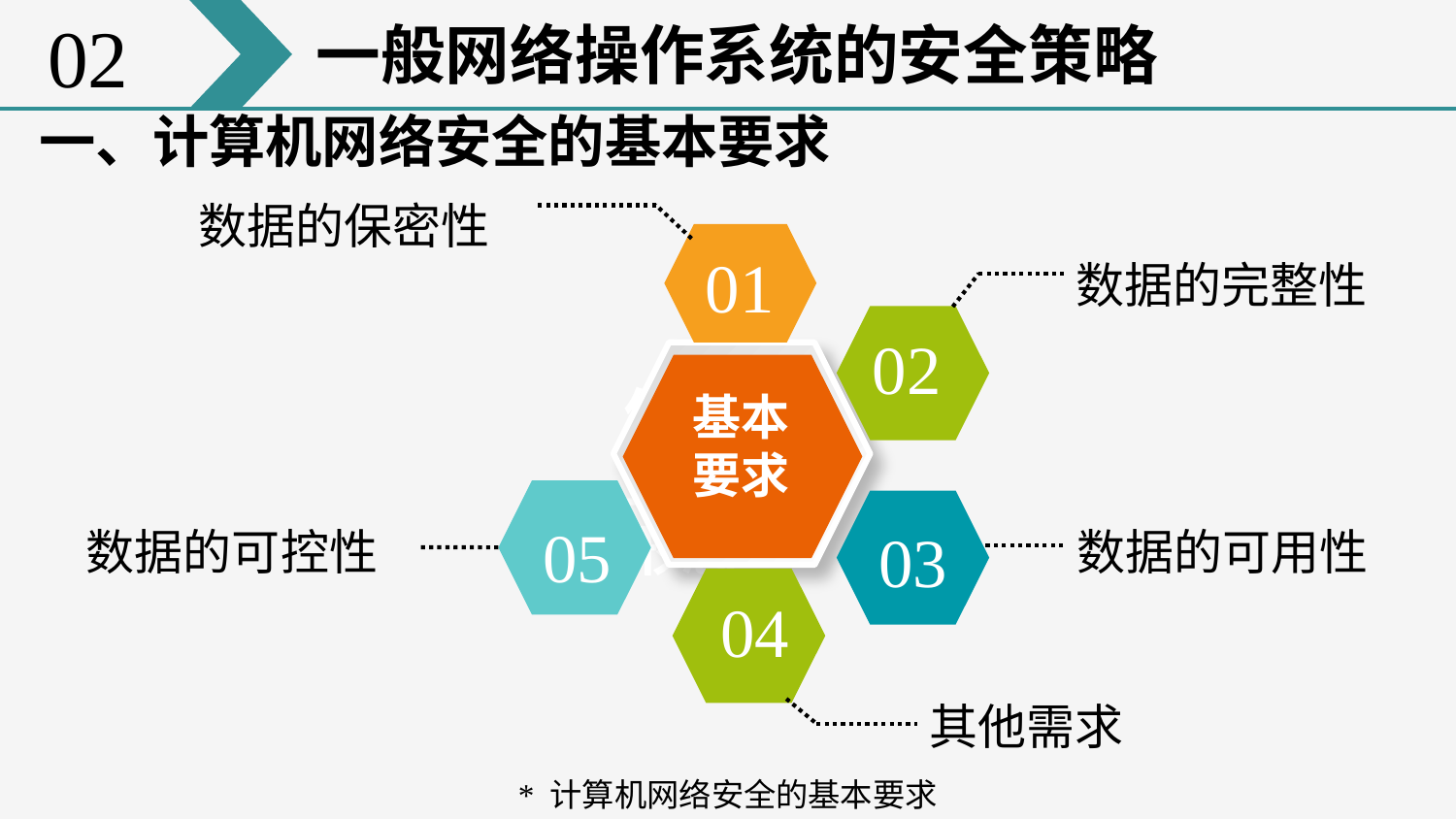

02
一般网络操作系统的安全策略
一、计算机网络安全的基本要求
数据的保密性
01

数据的完整性

02

信息产
业结构
形态
基本
要求

05

03
数据的可控性
数据的可用性

04
其他需求
* 计算机网络安全的基本要求